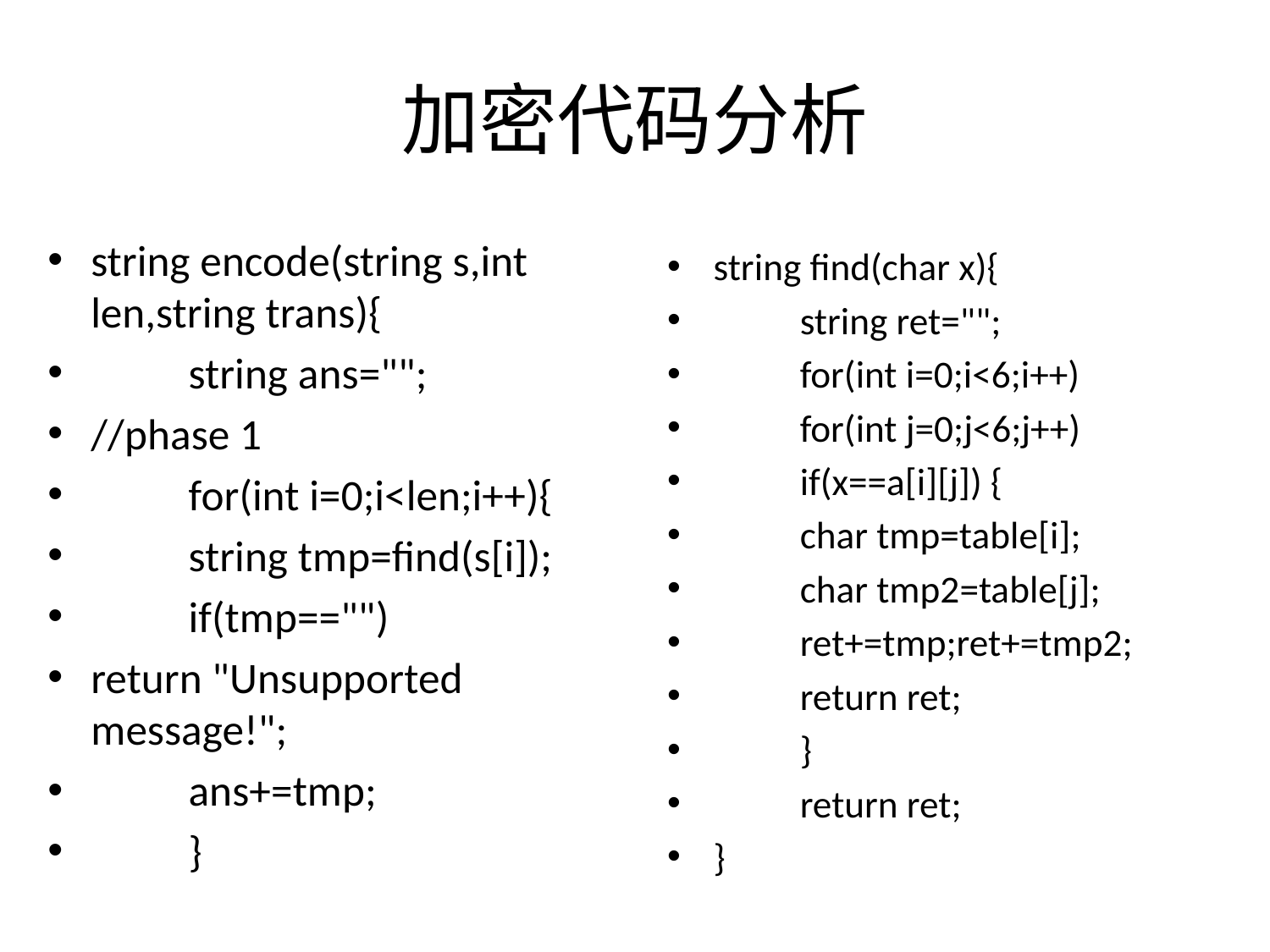

# 加密代码分析
string encode(string s,int len,string trans){
	string ans="";
//phase 1
	for(int i=0;i<len;i++){
	string tmp=find(s[i]);
	if(tmp=="")
return "Unsupported message!";
		ans+=tmp;
	}
string find(char x){
	string ret="";
	for(int i=0;i<6;i++)
	for(int j=0;j<6;j++)
	if(x==a[i][j]) {
		char tmp=table[i];
		char tmp2=table[j];
				ret+=tmp;ret+=tmp2;
				return ret;
			}
	return ret;
}